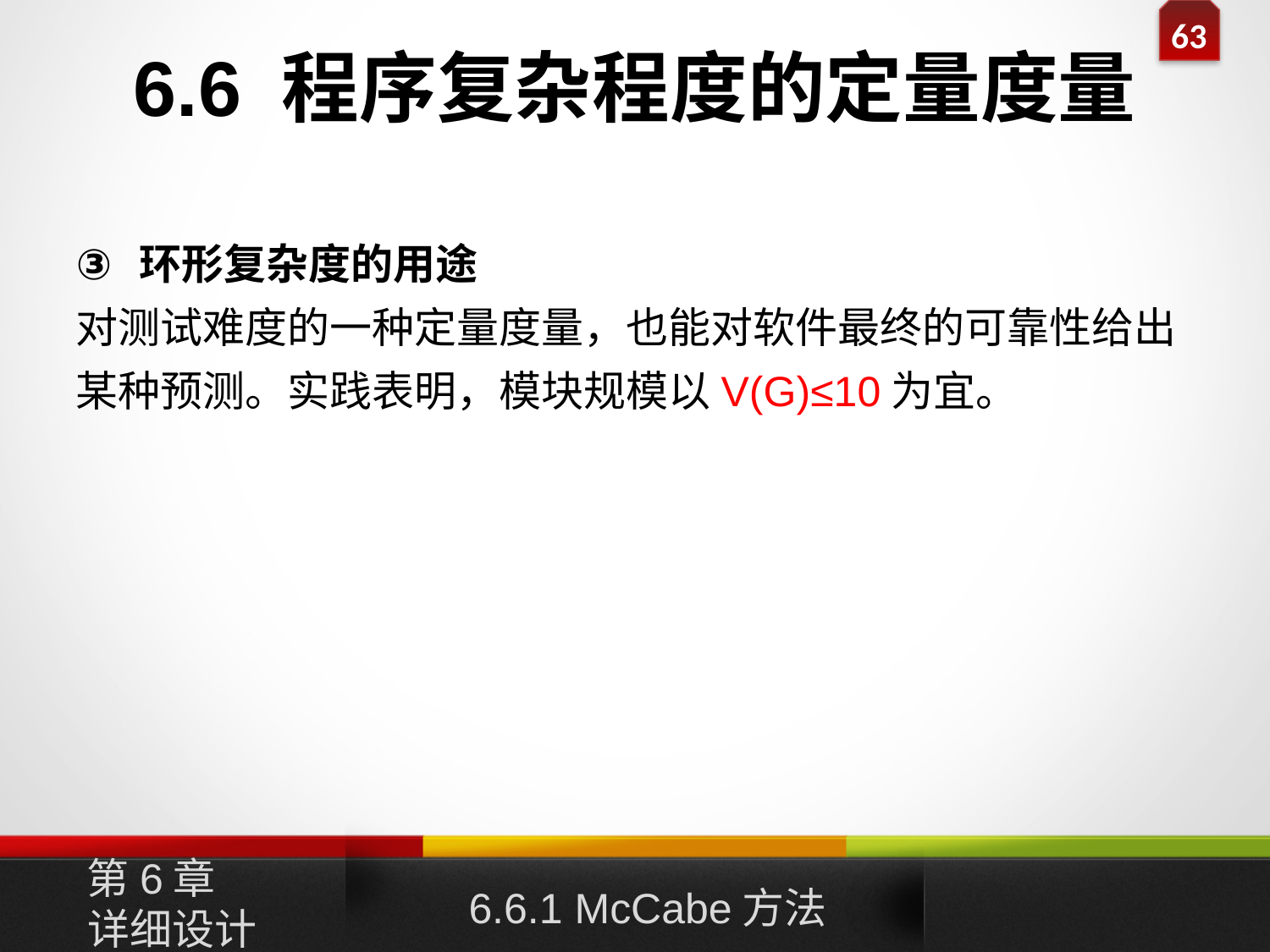

# 6.6 程序复杂程度的定量度量
环形复杂度的用途
对测试难度的一种定量度量，也能对软件最终的可靠性给出某种预测。实践表明，模块规模以V(G)≤10为宜。
第6章
详细设计
6.6.1 McCabe方法